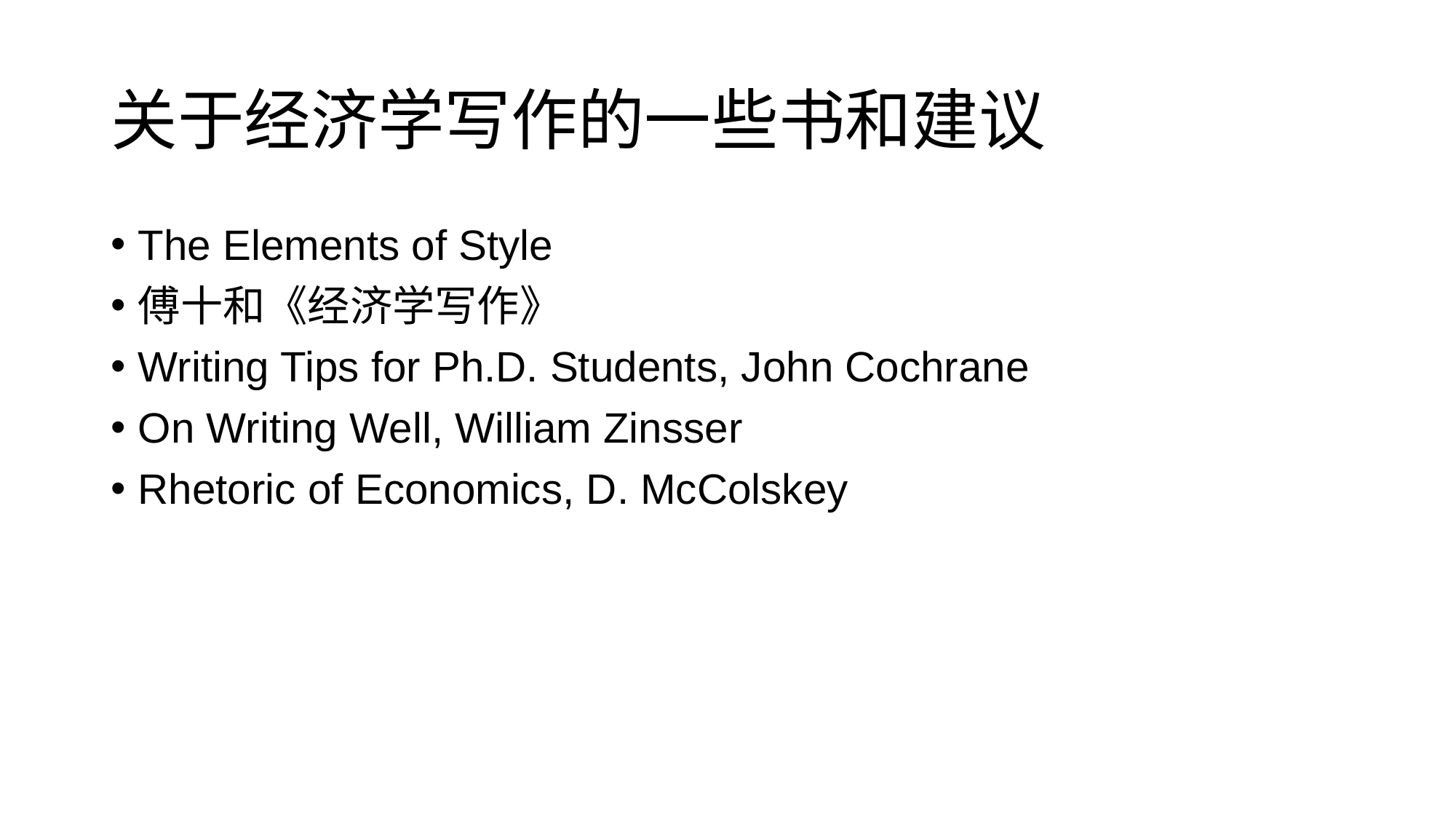

# 关于经济学写作的一些书和建议
The Elements of Style
傅十和《经济学写作》
Writing Tips for Ph.D. Students, John Cochrane
On Writing Well, William Zinsser
Rhetoric of Economics, D. McColskey